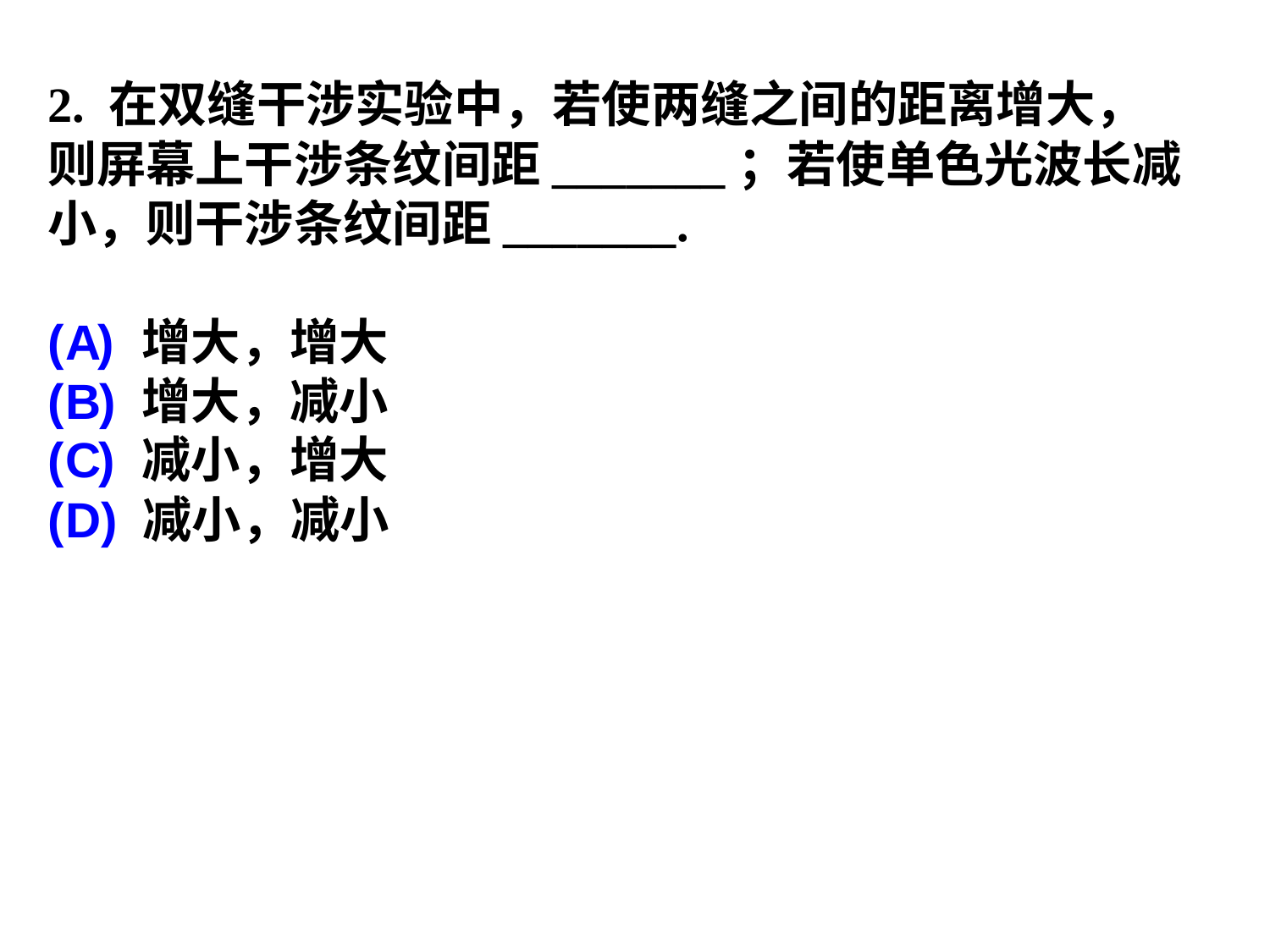

2. 在双缝干涉实验中，若使两缝之间的距离增大，则屏幕上干涉条纹间距_______；若使单色光波长减小，则干涉条纹间距_______.

 增大，增大
 增大，减小
 减小，增大
 减小，减小